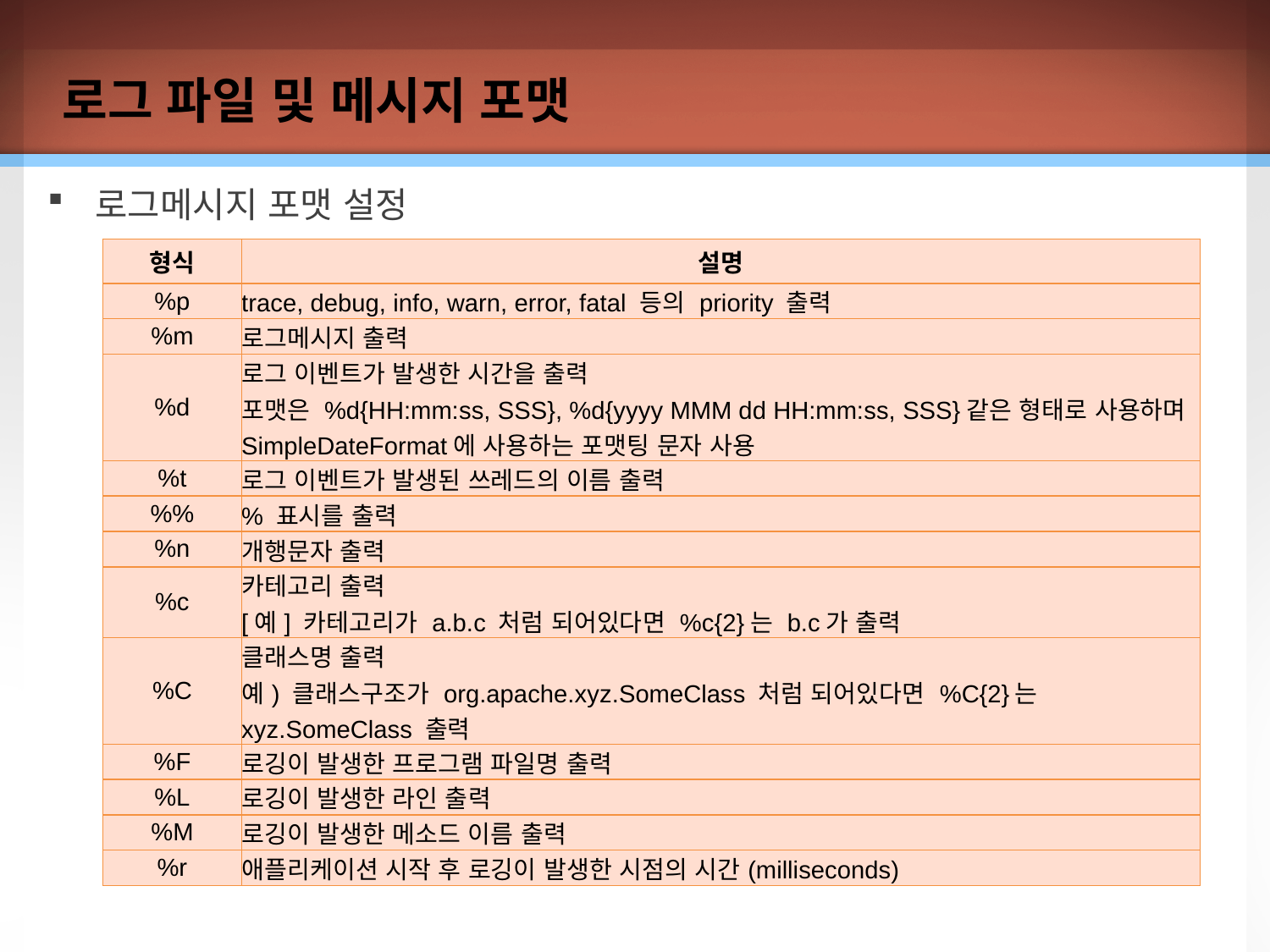

로그 파일 및 메시지 포맷
로그메시지 포맷 설정
| 형식 | 설명 |
| --- | --- |
| %p | trace, debug, info, warn, error, fatal 등의 priority 출력 |
| %m | 로그메시지 출력 |
| %d | 로그 이벤트가 발생한 시간을 출력 포맷은 %d{HH:mm:ss, SSS}, %d{yyyy MMM dd HH:mm:ss, SSS}같은 형태로 사용하며 SimpleDateFormat에 사용하는 포맷팅 문자 사용 |
| %t | 로그 이벤트가 발생된 쓰레드의 이름 출력 |
| %% | % 표시를 출력 |
| %n | 개행문자 출력 |
| %c | 카테고리 출력 [예] 카테고리가 a.b.c 처럼 되어있다면 %c{2}는 b.c가 출력 |
| %C | 클래스명 출력 예) 클래스구조가 org.apache.xyz.SomeClass 처럼 되어있다면 %C{2}는 xyz.SomeClass 출력 |
| %F | 로깅이 발생한 프로그램 파일명 출력 |
| %L | 로깅이 발생한 라인 출력 |
| %M | 로깅이 발생한 메소드 이름 출력 |
| %r | 애플리케이션 시작 후 로깅이 발생한 시점의 시간(milliseconds) |